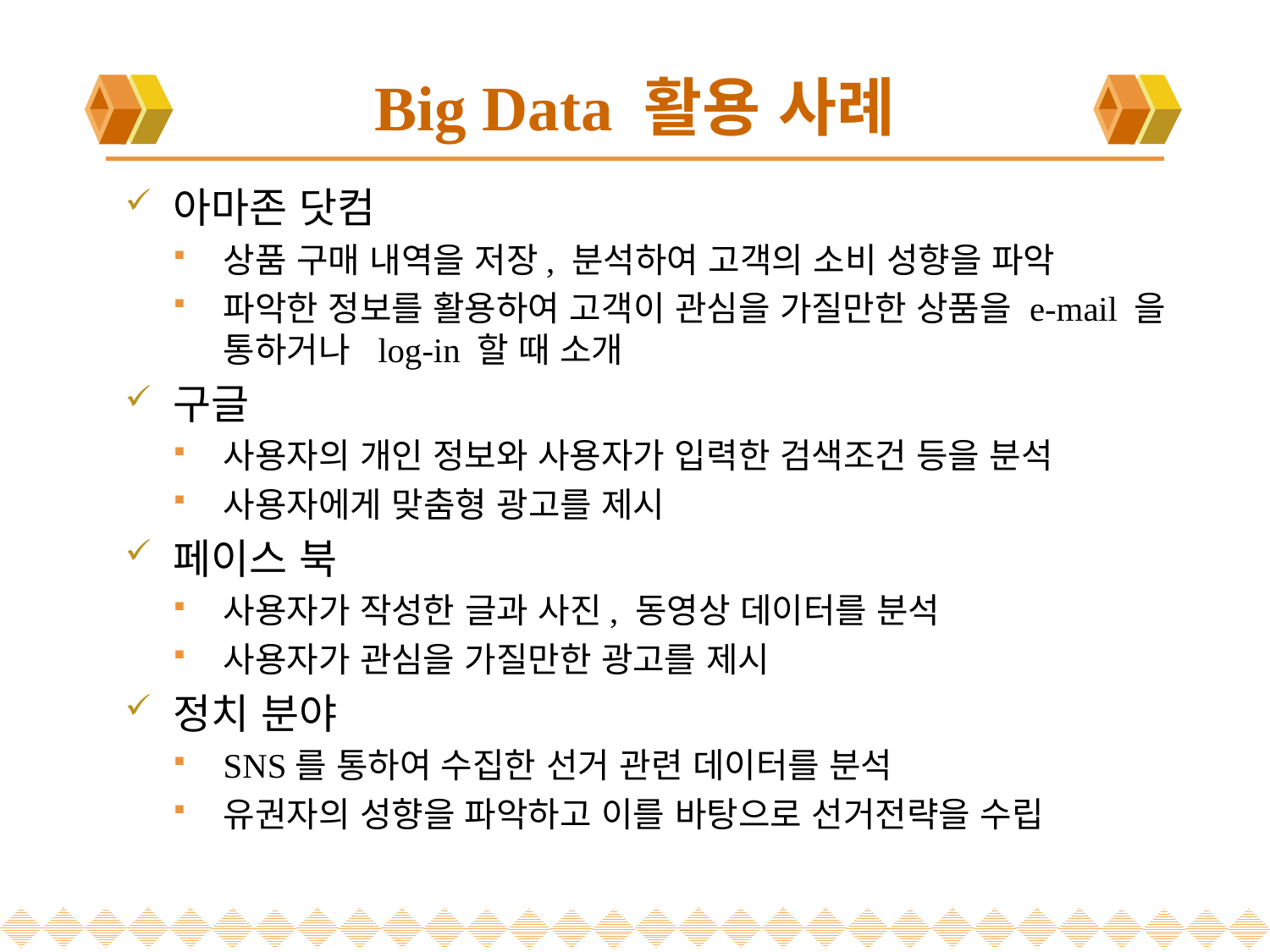

# Big Data 활용 사례
아마존 닷컴
상품 구매 내역을 저장, 분석하여 고객의 소비 성향을 파악
파악한 정보를 활용하여 고객이 관심을 가질만한 상품을 e-mail 을 통하거나  log-in 할 때 소개
구글
사용자의 개인 정보와 사용자가 입력한 검색조건 등을 분석
사용자에게 맞춤형 광고를 제시
페이스 북
사용자가 작성한 글과 사진, 동영상 데이터를 분석
사용자가 관심을 가질만한 광고를 제시
정치 분야
SNS를 통하여 수집한 선거 관련 데이터를 분석
유권자의 성향을 파악하고 이를 바탕으로 선거전략을 수립